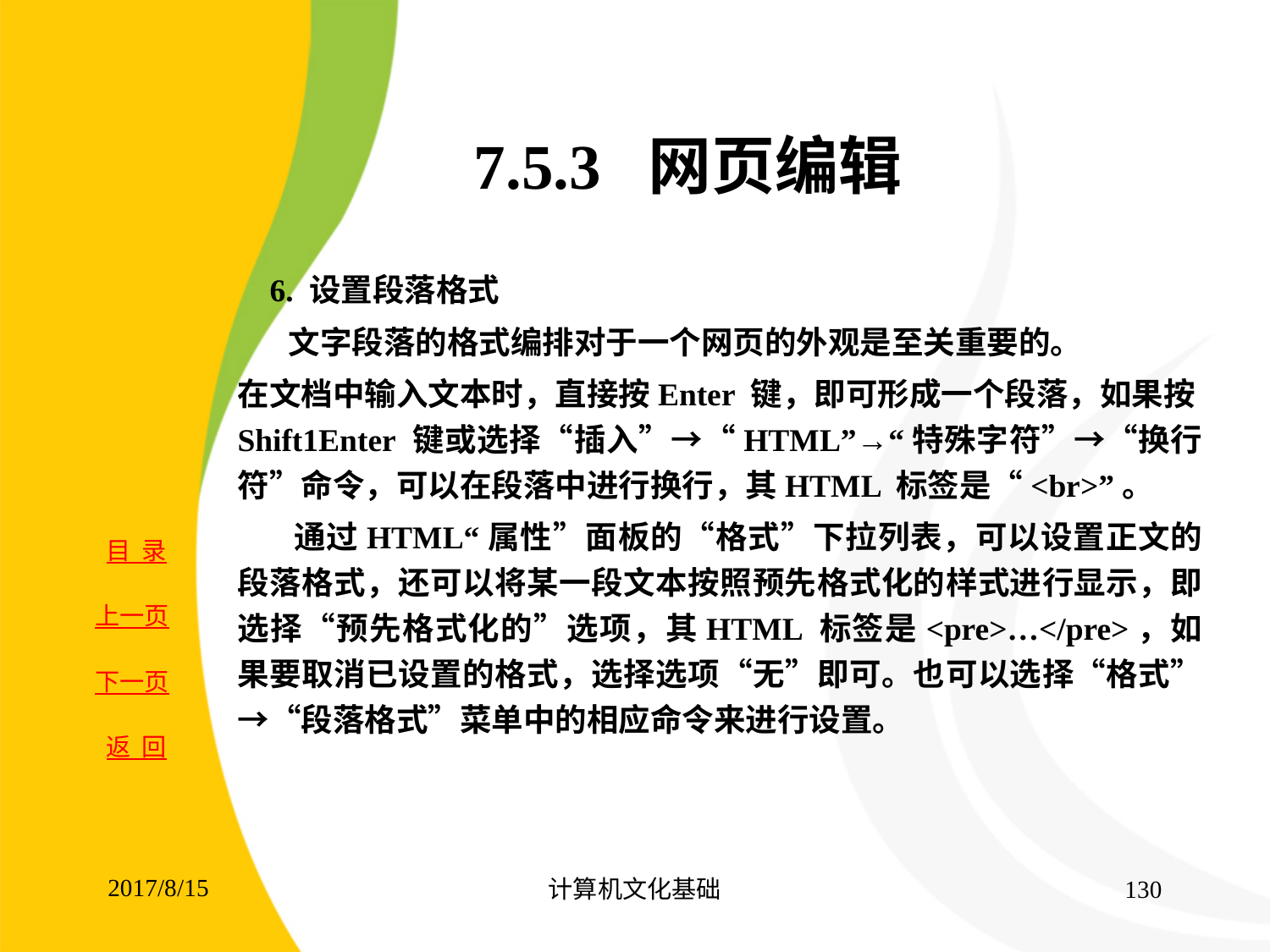

# 7.5.3  网页编辑
           6. 设置段落格式
      文字段落的格式编排对于一个网页的外观是至关重要的。
在文档中输入文本时，直接按Enter 键，即可形成一个段落，如果按Shift1Enter 键或选择“插入”→“HTML”→“特殊字符”→“换行符”命令，可以在段落中进行换行，其HTML 标签是“<br>”。
      通过HTML“属性”面板的“格式”下拉列表，可以设置正文的段落格式，还可以将某一段文本按照预先格式化的样式进行显示，即选择“预先格式化的”选项，其HTML 标签是<pre>…</pre>，如果要取消已设置的格式，选择选项“无”即可。也可以选择“格式”→“段落格式”菜单中的相应命令来进行设置。
2017/8/15
计算机文化基础
130